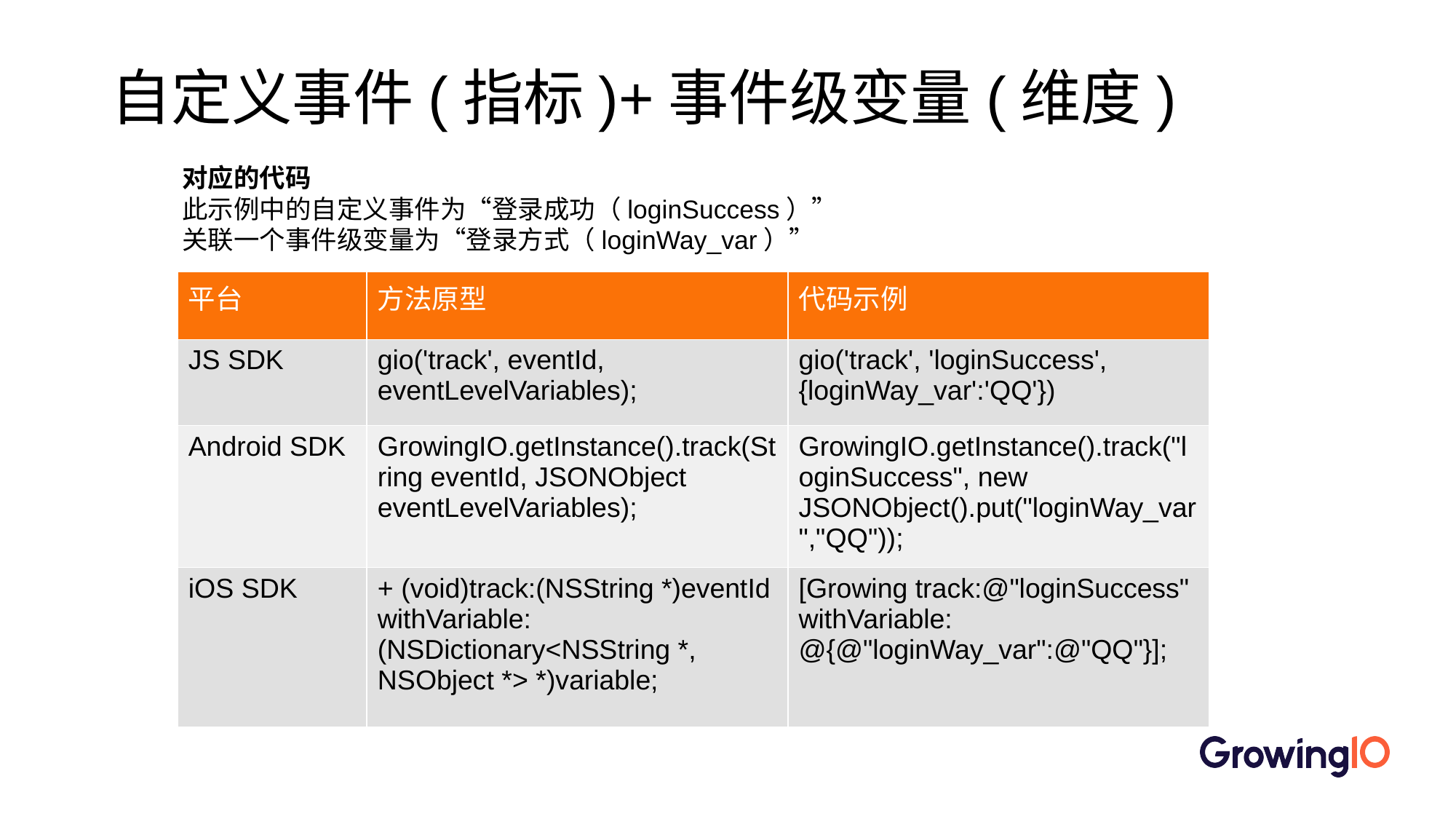

# 自定义事件(指标)+事件级变量(维度)
对应的代码
此示例中的自定义事件为“登录成功（loginSuccess）”
关联一个事件级变量为“登录方式（loginWay_var）”
| 平台 | 方法原型 | 代码示例 |
| --- | --- | --- |
| JS SDK | gio('track', eventId, eventLevelVariables); | gio('track', 'loginSuccess', {loginWay\_var':'QQ'}) |
| Android SDK | GrowingIO.getInstance().track(String eventId, JSONObject eventLevelVariables); | GrowingIO.getInstance().track("loginSuccess", new JSONObject().put("loginWay\_var","QQ")); |
| iOS SDK | + (void)track:(NSString \*)eventId withVariable: (NSDictionary<NSString \*, NSObject \*> \*)variable; | [Growing track:@"loginSuccess" withVariable: @{@"loginWay\_var":@"QQ"}]; |